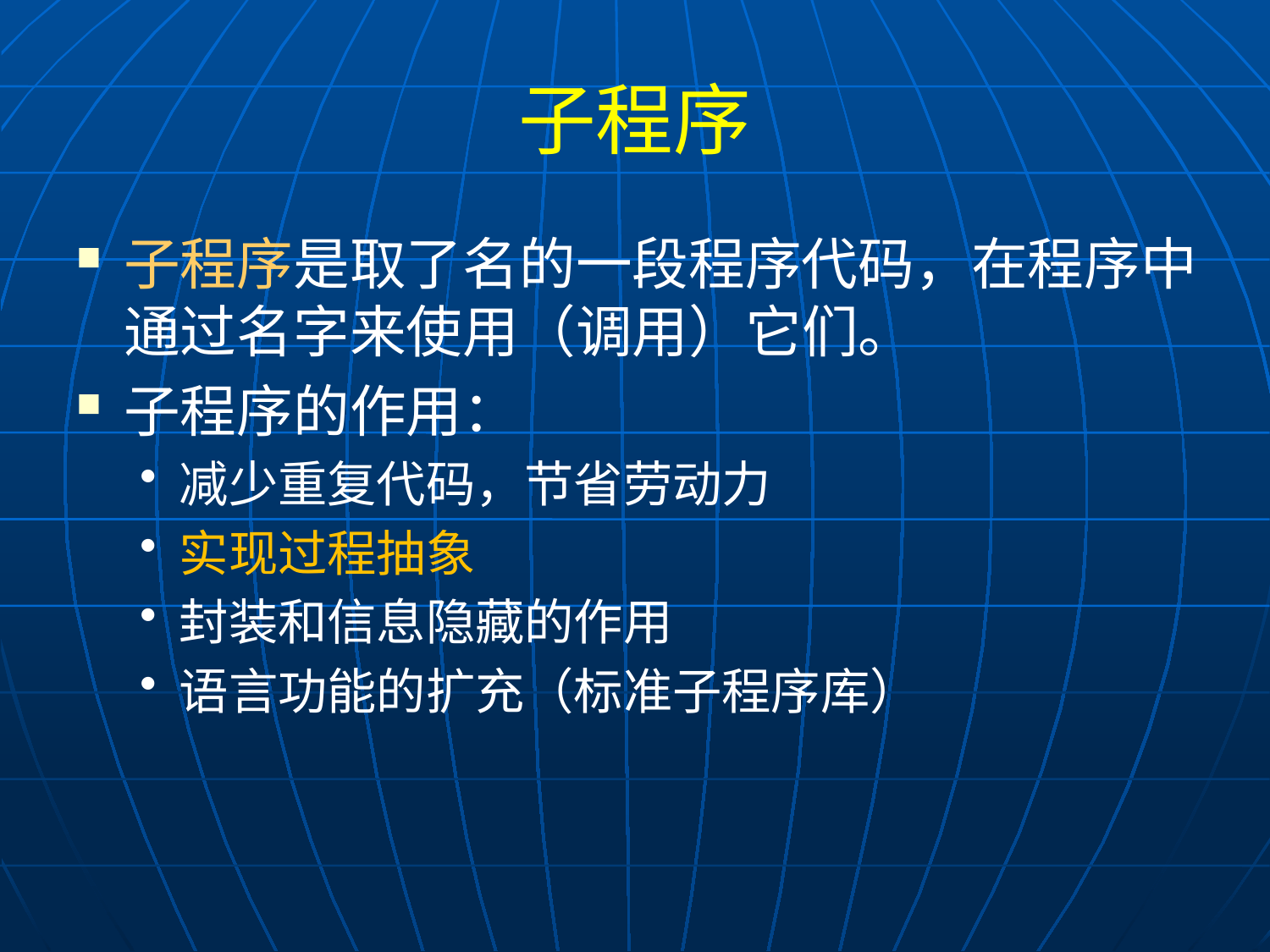

# 子程序
子程序是取了名的一段程序代码，在程序中通过名字来使用（调用）它们。
子程序的作用：
减少重复代码，节省劳动力
实现过程抽象
封装和信息隐藏的作用
语言功能的扩充（标准子程序库）